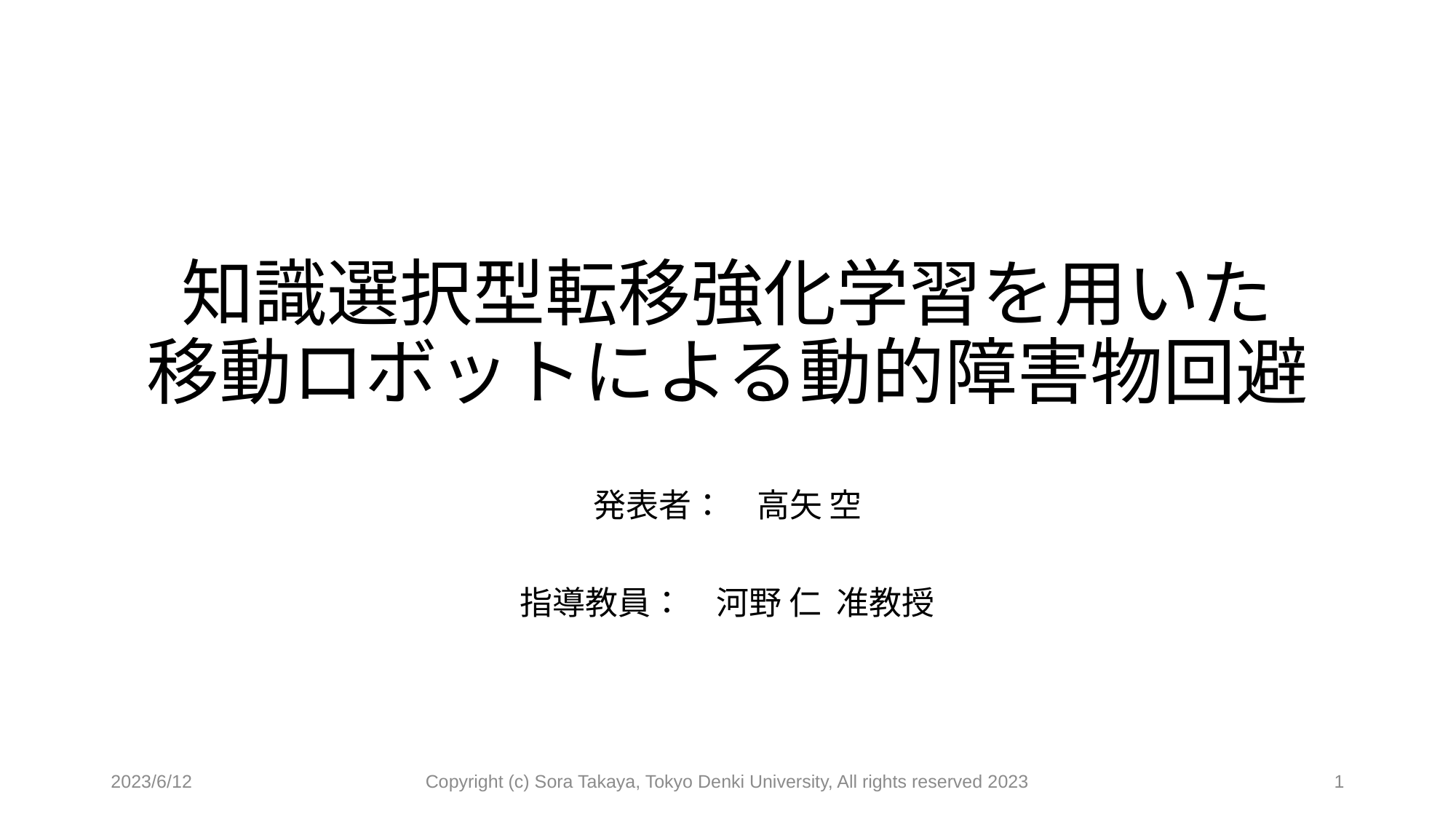

# 知識選択型転移強化学習を用いた 移動ロボットによる動的障害物回避

発表者：　高矢 空

指導教員：	河野 仁  准教授

2023/6/12
1
Copyright (c) Sora Takaya, Tokyo Denki University, All rights reserved 2023